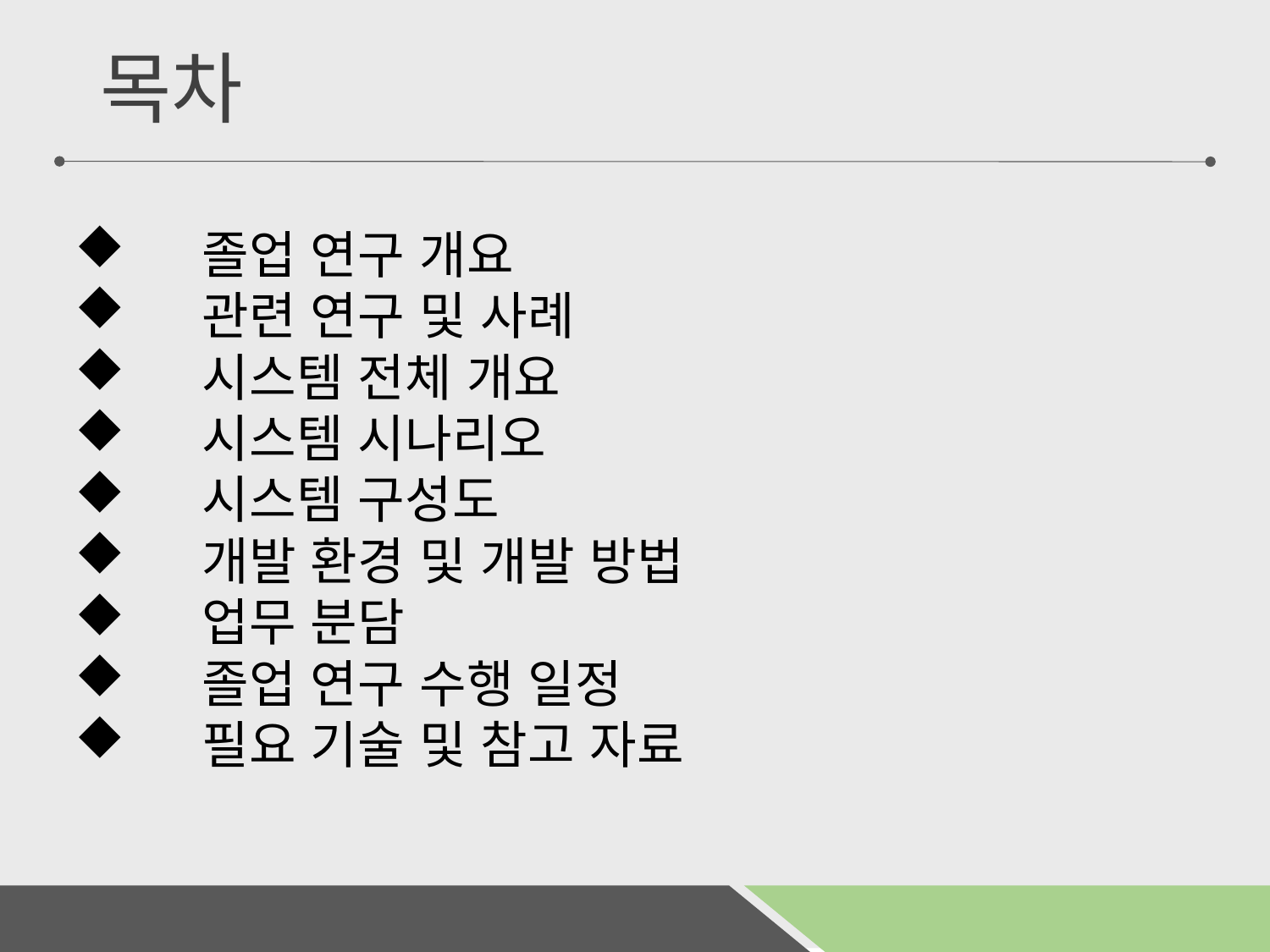

# 목차

 	졸업 연구 개요
 	관련 연구 및 사례
 	시스템 전체 개요
 	시스템 시나리오
 	시스템 구성도
 	개발 환경 및 개발 방법
 	업무 분담
 	졸업 연구 수행 일정
 	필요 기술 및 참고 자료